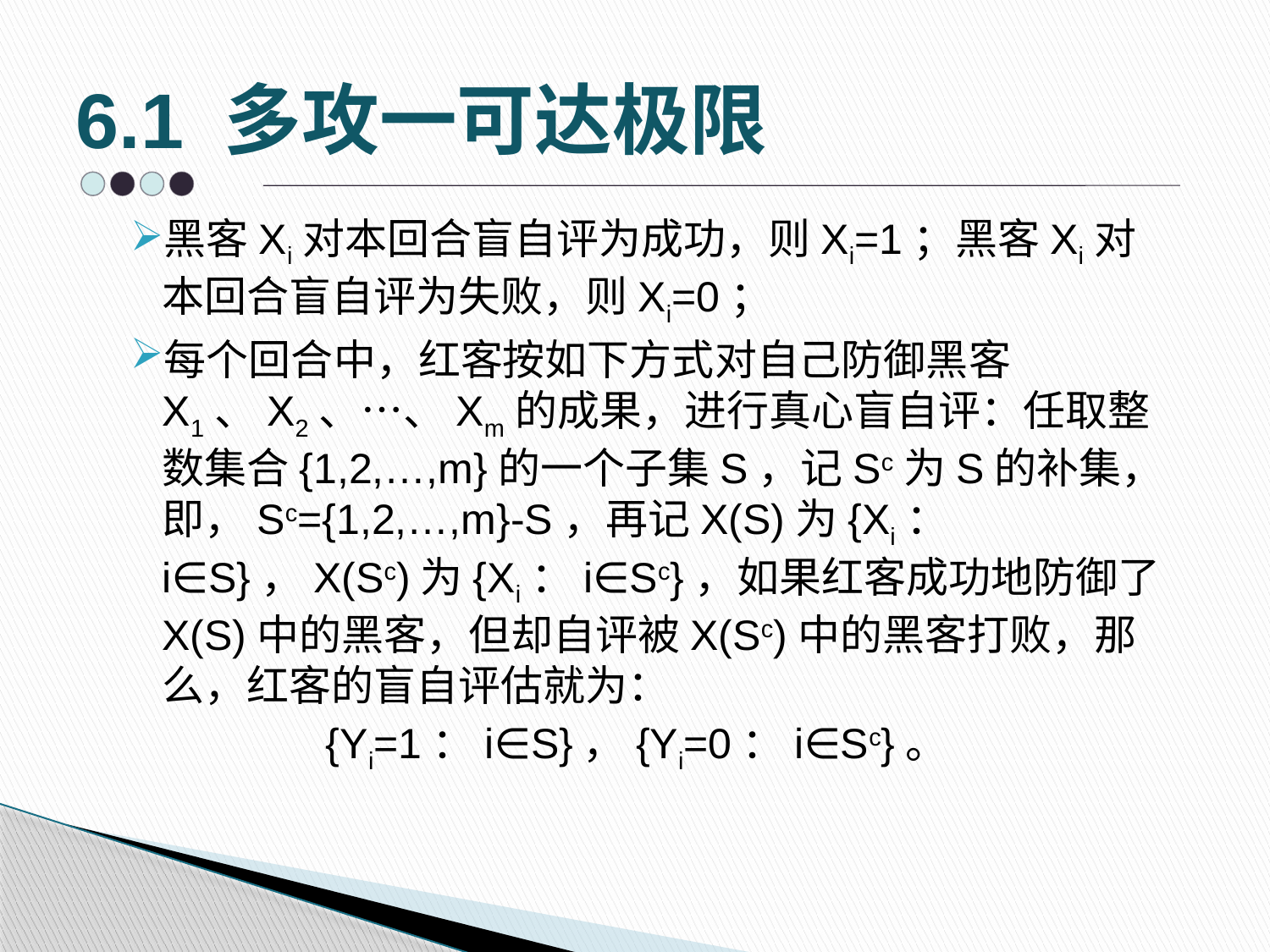

# 6.1 多攻一可达极限

黑客Xi对本回合盲自评为成功，则Xi=1；黑客Xi对本回合盲自评为失败，则Xi=0；
每个回合中，红客按如下方式对自己防御黑客X1、X2、…、Xm的成果，进行真心盲自评：任取整数集合{1,2,…,m}的一个子集S，记Sc为S的补集，即，Sc={1,2,…,m}-S，再记X(S)为{Xi：i∈S}，X(Sc)为{Xi：i∈Sc}，如果红客成功地防御了X(S)中的黑客，但却自评被X(Sc)中的黑客打败，那么，红客的盲自评估就为：
{Yi=1：i∈S}，{Yi=0：i∈Sc}。